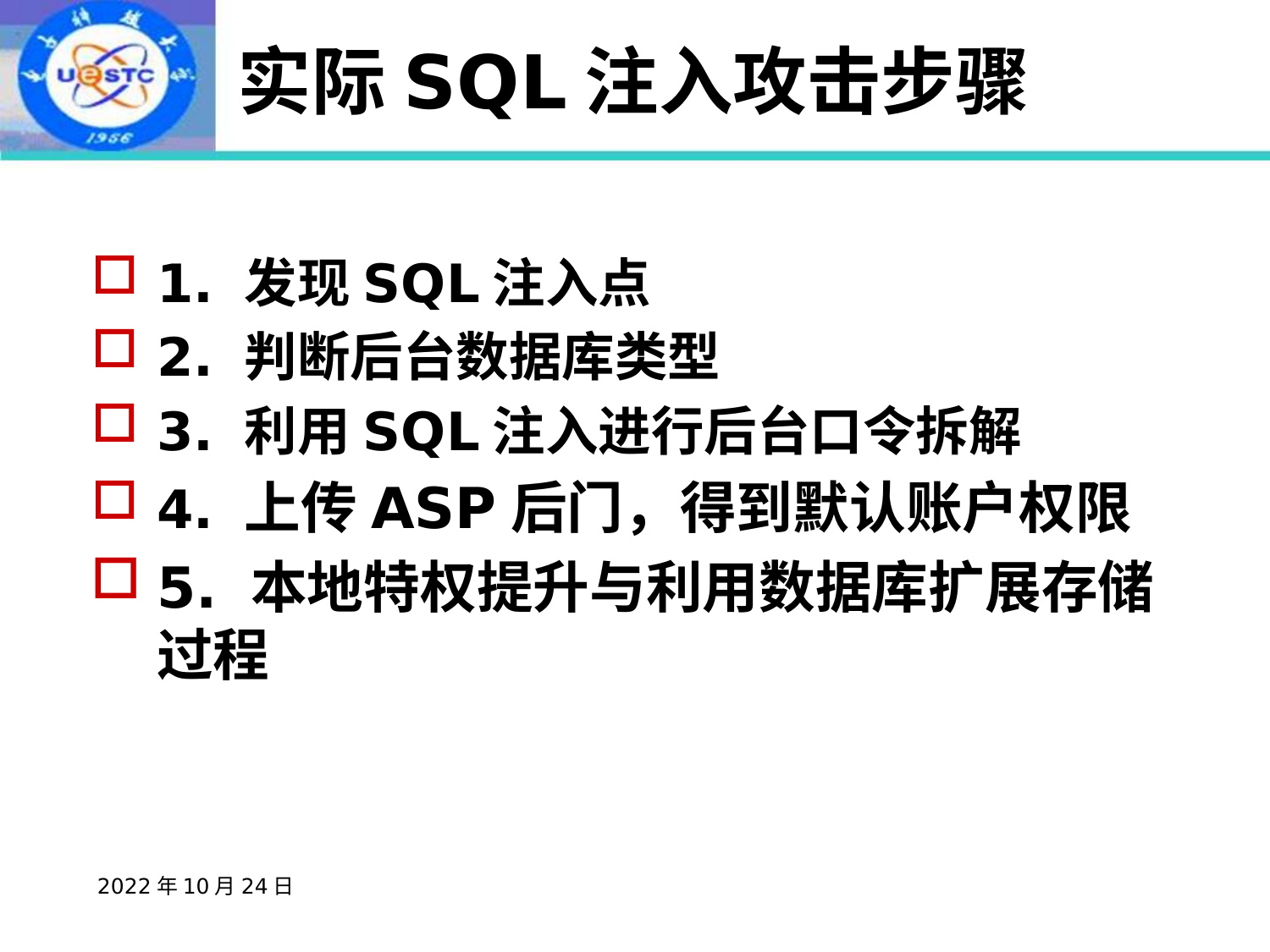

# 实际SQL注入攻击步骤
1. 发现SQL注入点
2. 判断后台数据库类型
3. 利用SQL注入进行后台口令拆解
4. 上传ASP后门，得到默认账户权限
5. 本地特权提升与利用数据库扩展存储过程
2022年10月24日
10